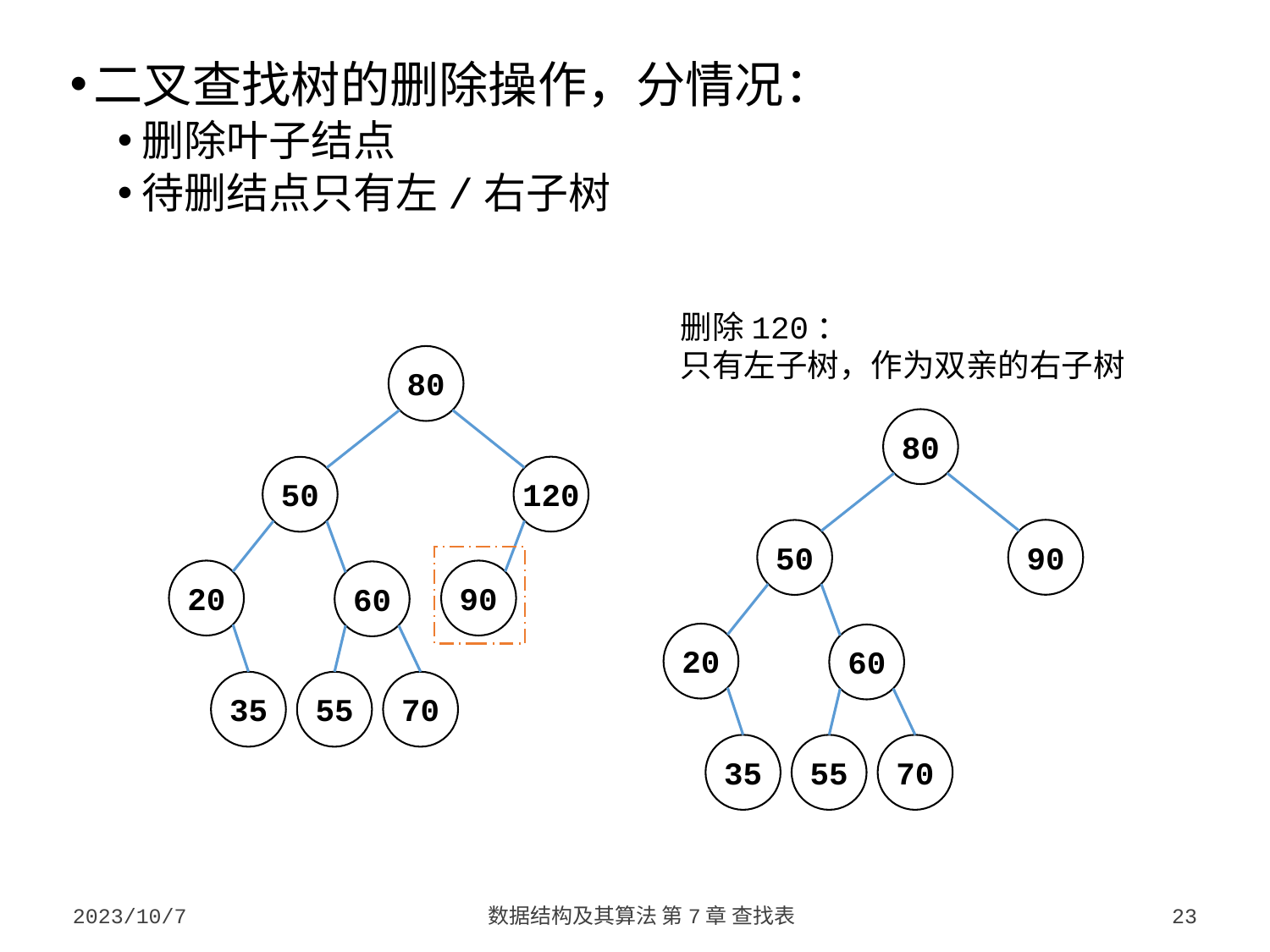

二叉查找树的删除操作，分情况：
删除叶子结点
待删结点只有左/右子树
删除120：
只有左子树，作为双亲的右子树

80

80

90

50

20

60

35

55

70

120

50

20

90

60

35

55

70
2023/10/7
数据结构及其算法 第7章 查找表
23